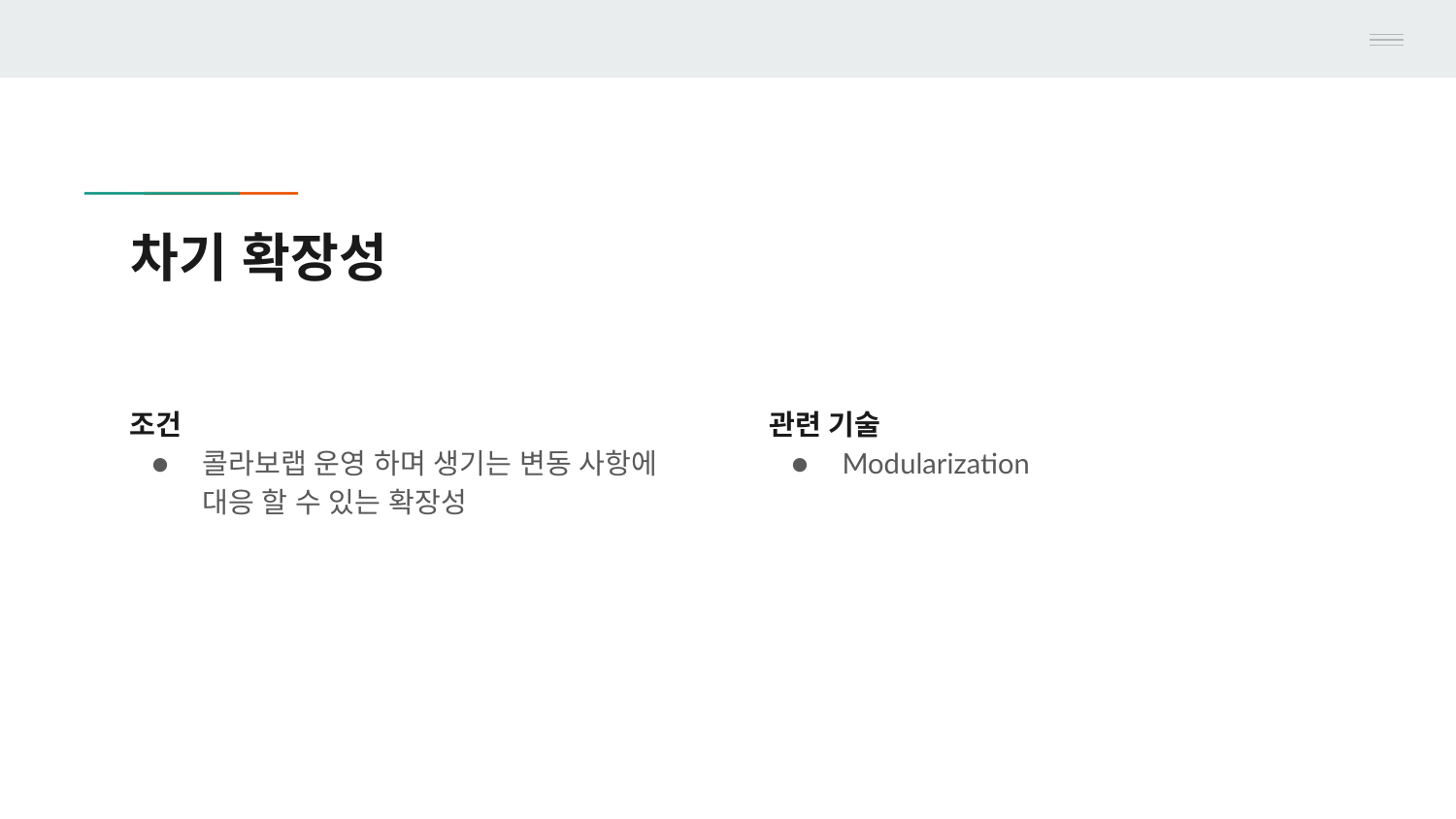

# 차기 확장성
조건
콜라보랩 운영 하며 생기는 변동 사항에
대응 할 수 있는 확장성

관련 기술
Modularization